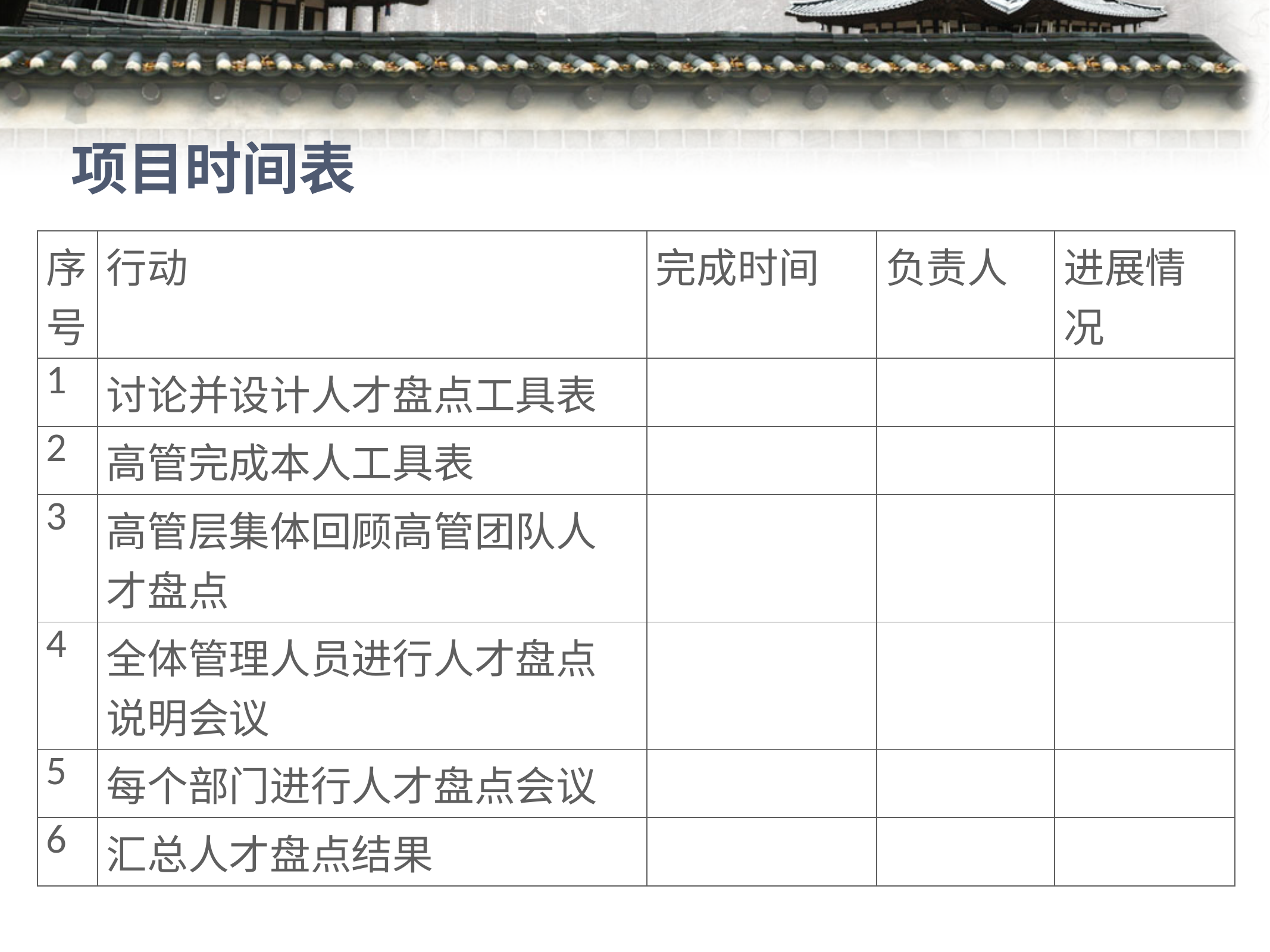

# 项目时间表
| 序号 | 行动 | 完成时间 | 负责人 | 进展情况 |
| --- | --- | --- | --- | --- |
| 1 | 讨论并设计人才盘点工具表 |  |  |  |
| 2 | 高管完成本人工具表 |  |  |  |
| 3 | 高管层集体回顾高管团队人才盘点 |  |  |  |
| 4 | 全体管理人员进行人才盘点说明会议 |  |  |  |
| 5 | 每个部门进行人才盘点会议 |  |  |  |
| 6 | 汇总人才盘点结果 |  |  |  |